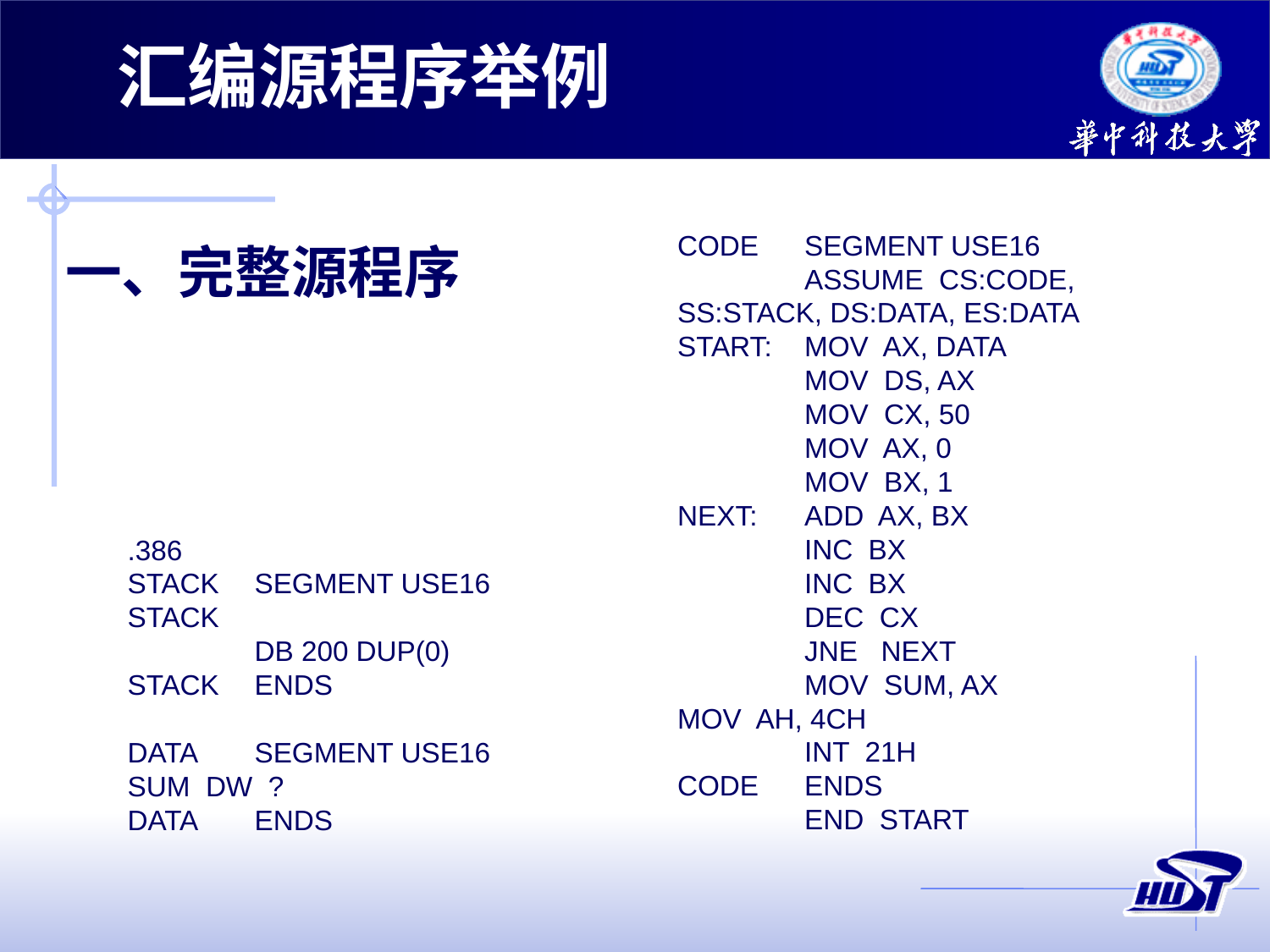

汇编源程序举例
CODE	SEGMENT USE16
	ASSUME  CS:CODE, SS:STACK, DS:DATA, ES:DATA
START:	MOV  AX, DATA
	MOV  DS, AX		MOV  CX, 50		MOV  AX, 0		MOV  BX, 1
NEXT:	ADD  AX, BX
	INC  BX
	INC  BX			DEC  CX
	JNE   NEXT		MOV  SUM, AX	MOV  AH, 4CH
	INT  21H
CODE	ENDS
	END  START
一、完整源程序
.386
STACK 	SEGMENT USE16 STACK
             	DB 200 DUP(0)
STACK 	ENDS

DATA	SEGMENT USE16	SUM  DW  ?
DATA	ENDS